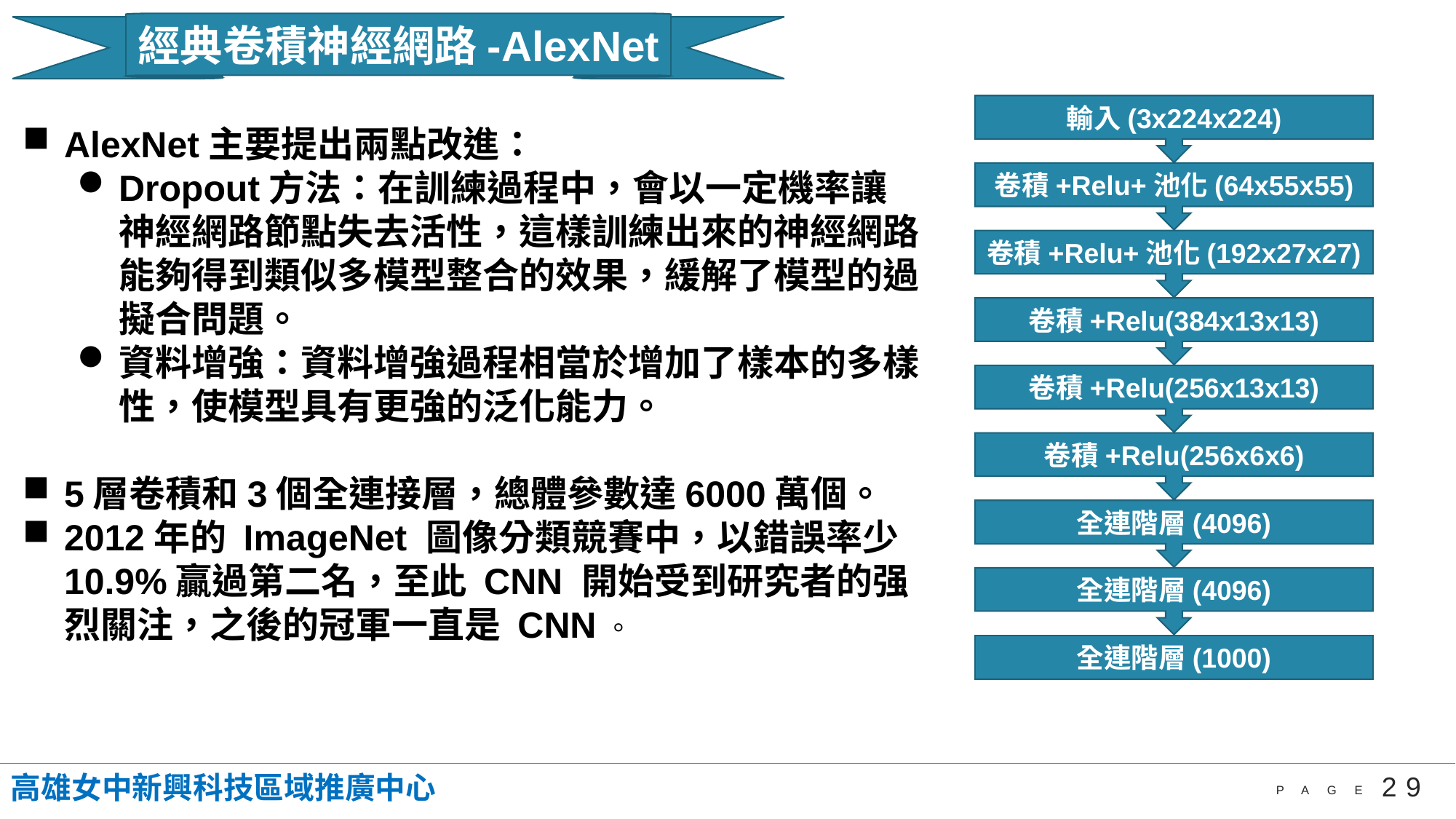

經典卷積神經網路-AlexNet
輸入(3x224x224)
AlexNet主要提出兩點改進：
Dropout方法：在訓練過程中，會以一定機率讓神經網路節點失去活性，這樣訓練出來的神經網路能夠得到類似多模型整合的效果，緩解了模型的過擬合問題。
資料增強：資料增強過程相當於增加了樣本的多樣性，使模型具有更強的泛化能力。

5層卷積和3個全連接層，總體參數達6000萬個。
2012年的 ImageNet 圖像分類競賽中，以錯誤率少 10.9%贏過第二名，至此 CNN 開始受到研究者的强烈關注，之後的冠軍一直是 CNN。
卷積+Relu+池化(64x55x55)
卷積+Relu+池化(192x27x27)
卷積+Relu(384x13x13)
卷積+Relu(256x13x13)
卷積+Relu(256x6x6)
全連階層(4096)
全連階層(4096)
全連階層(1000)
高雄女中新興科技區域推廣中心